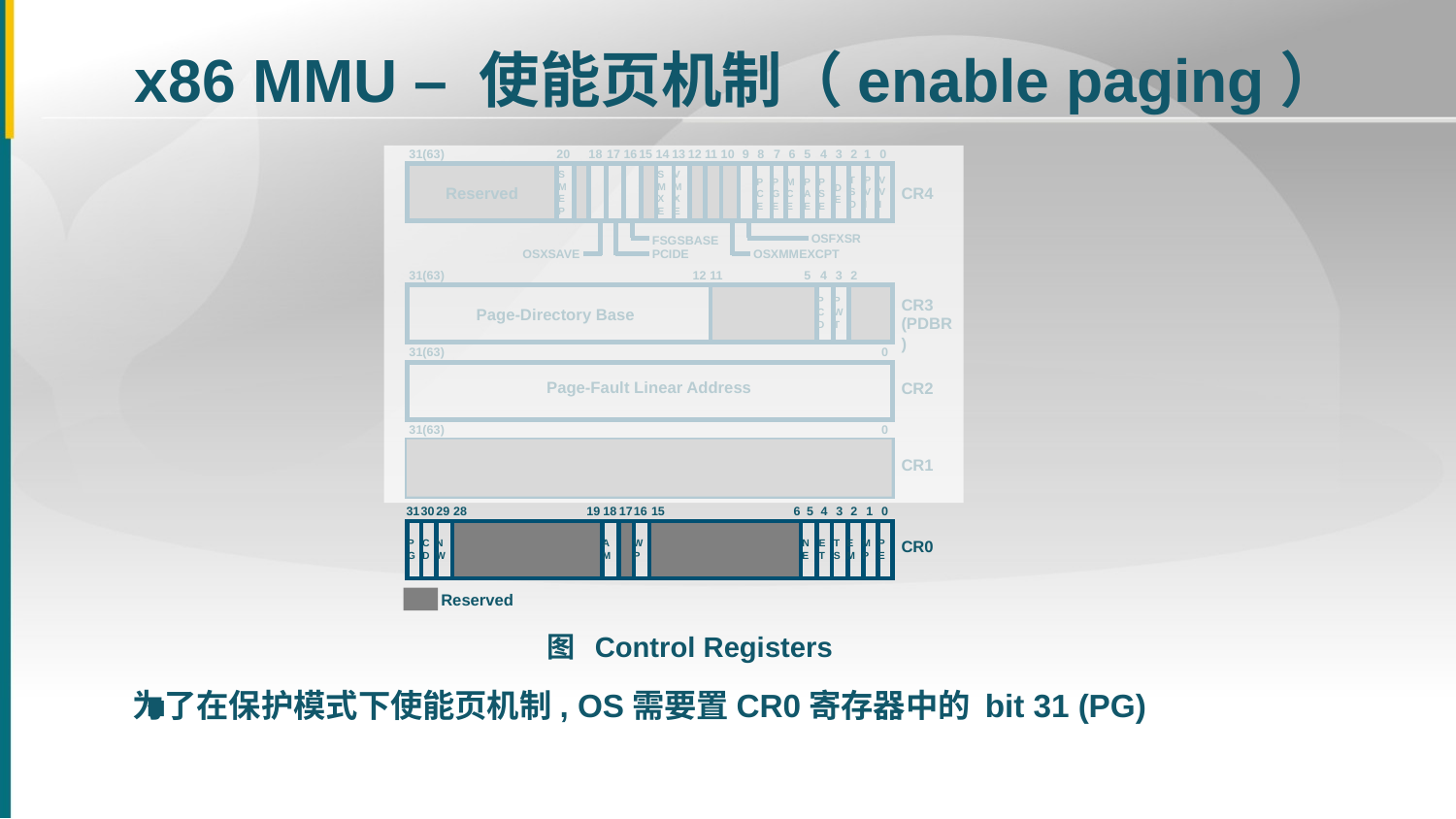

x86 MMU – 使能页机制（enable paging）
31(63)
20
18
17
16
15
14
13
12
11
10
9
8
7
6
5
4
3
2
1
0

SMEP
SMXE
VMXE

TSD
PVI
VVI
PCE
PGE
MCE
PAE
PSE
DE
Reserved
CR4
OSFXSR
FSGSBASE
OSXSAVE
PCIDE
OSXMMEXCPT
31(63)
12
11
5
4
3
2

PCD
PWT
CR3
(PDBR)
Page-Directory Base
31(63)
0

Page-Fault Linear Address
CR2
31(63)
0

CR1
31
30
29
28
19
18
17
16
15
6
5
4
3
2
1
0

CR0
PG
CD
NW
AM
WP
NE
ET
TS
EM
MP
PE
Reserved

图  Control Registers
为了在保护模式下使能页机制, OS需要置CR0寄存器中的 bit 31 (PG)
■